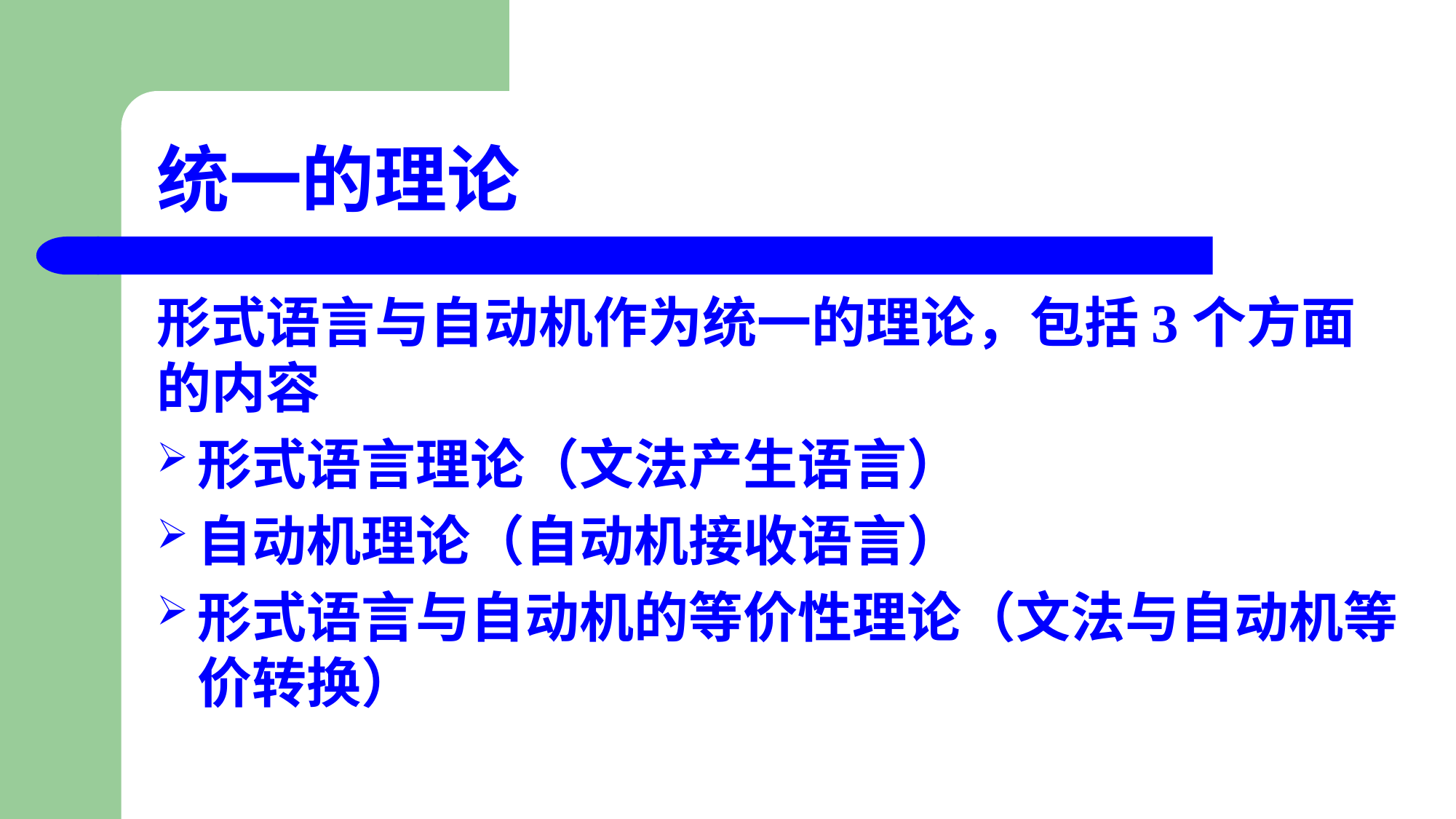

# 统一的理论
形式语言与自动机作为统一的理论，包括3个方面的内容
形式语言理论（文法产生语言）
自动机理论（自动机接收语言）
形式语言与自动机的等价性理论（文法与自动机等价转换）